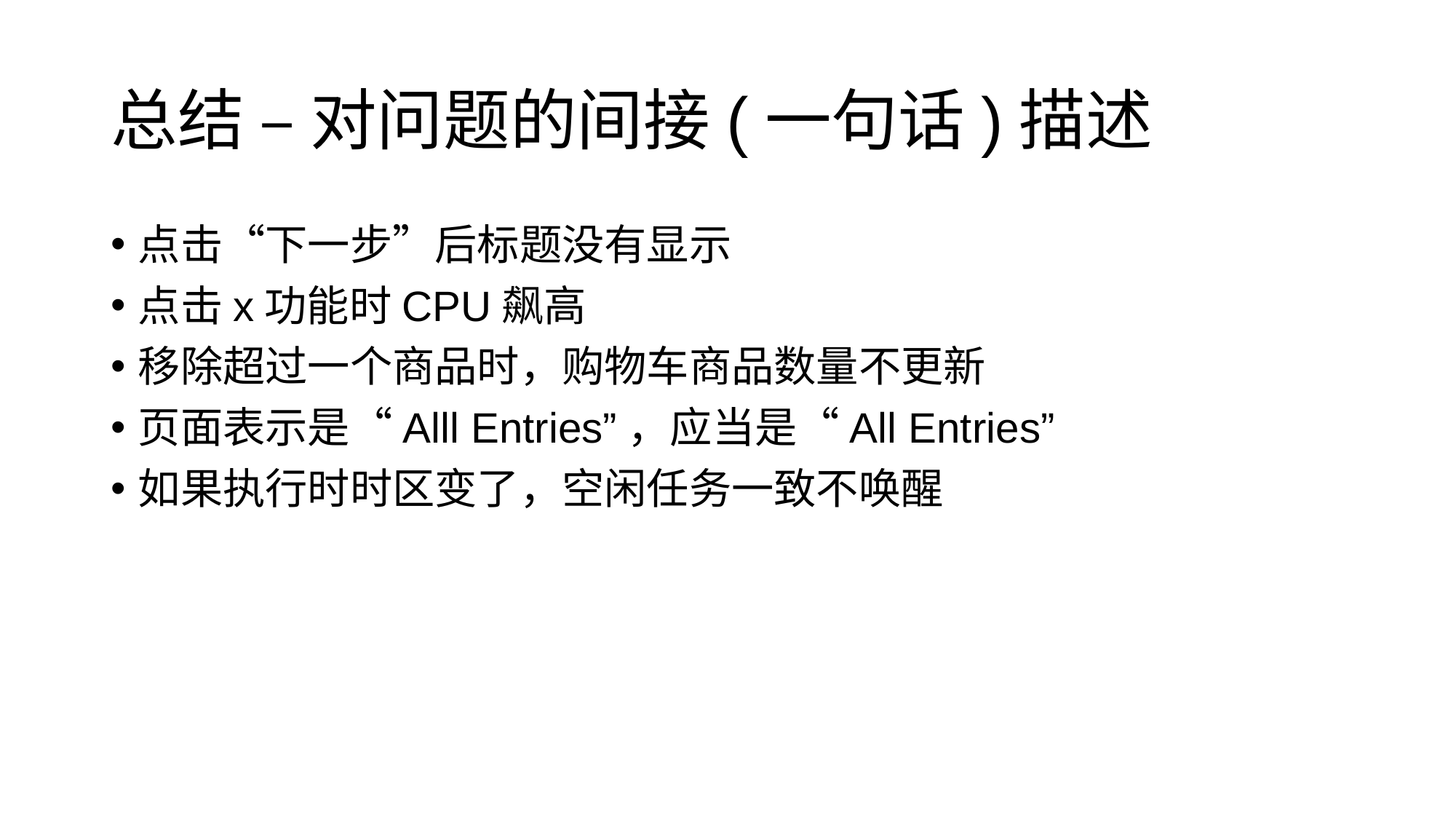

# 总结 – 对问题的间接(一句话)描述
点击“下一步”后标题没有显示
点击x功能时CPU飙高
移除超过一个商品时，购物车商品数量不更新
页面表示是“Alll Entries”，应当是“All Entries”
如果执行时时区变了，空闲任务一致不唤醒